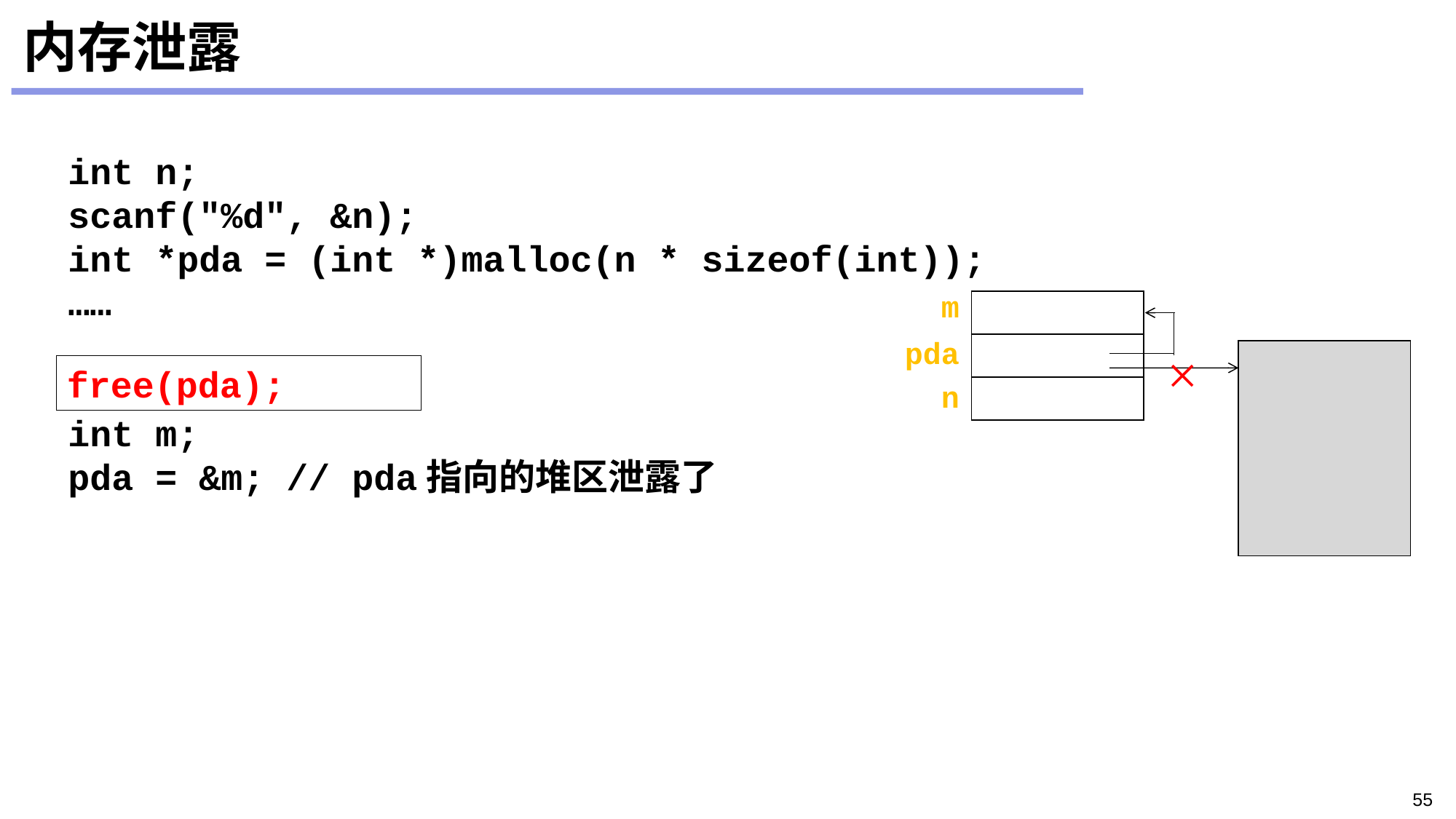

# 内存泄露

int n;
scanf("%d", &n);
int *pda = (int *)malloc(n * sizeof(int));
……

int m;
pda = &m; // pda指向的堆区泄露了
  m

pda

×

free(pda);

  n

55